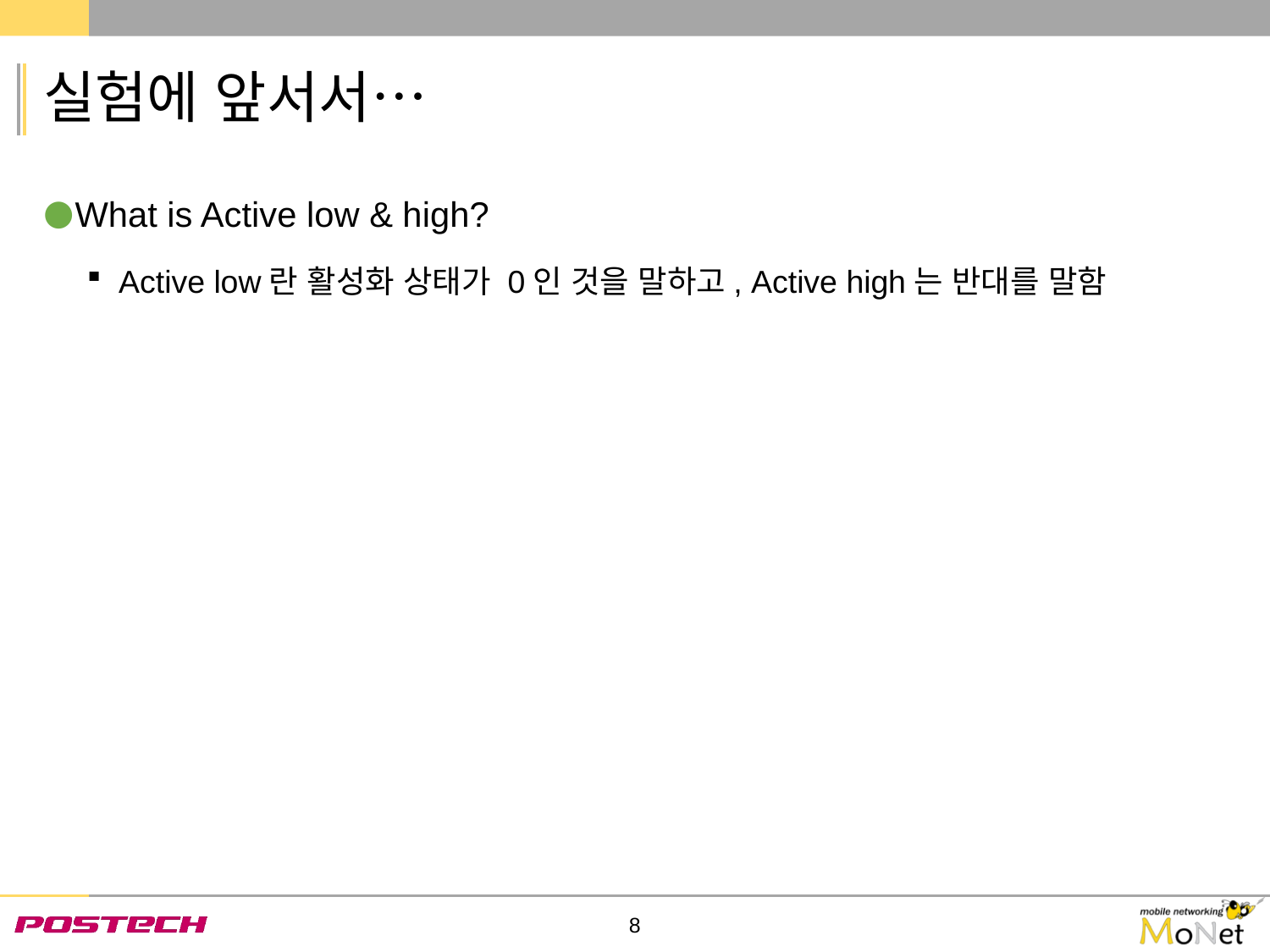

# 실험에 앞서서…
What is Active low & high?
Active low란 활성화 상태가 0인 것을 말하고, Active high는 반대를 말함